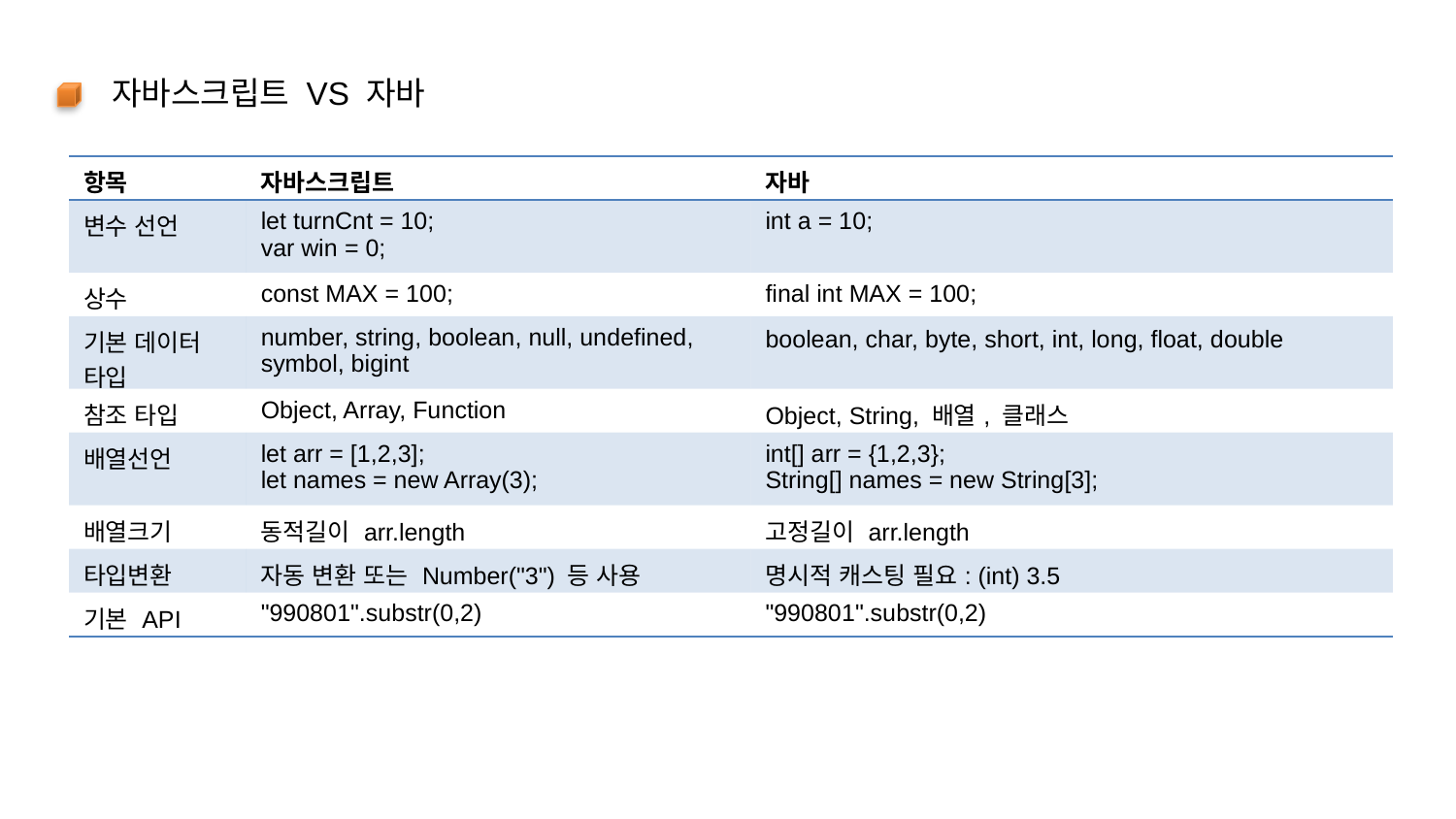

자바스크립트 VS 자바

| 항목 | 자바스크립트 | 자바 |
| --- | --- | --- |
| 변수 선언 | let turnCnt = 10; var win = 0; | int a = 10; |
| 상수 | const MAX = 100; | final int MAX = 100; |
| 기본 데이터 타입 | number, string, boolean, null, undefined, symbol, bigint | boolean, char, byte, short, int, long, float, double |
| 참조 타입 | Object, Array, Function | Object, String, 배열, 클래스 |
| 배열선언 | let arr = [1,2,3]; let names = new Array(3); | int[] arr = {1,2,3}; String[] names = new String[3]; |
| 배열크기 | 동적길이 arr.length | 고정길이 arr.length |
| 타입변환 | 자동 변환 또는 Number("3") 등 사용 | 명시적 캐스팅 필요: (int) 3.5 |
| 기본 API | "990801".substr(0,2) | "990801".substr(0,2) |